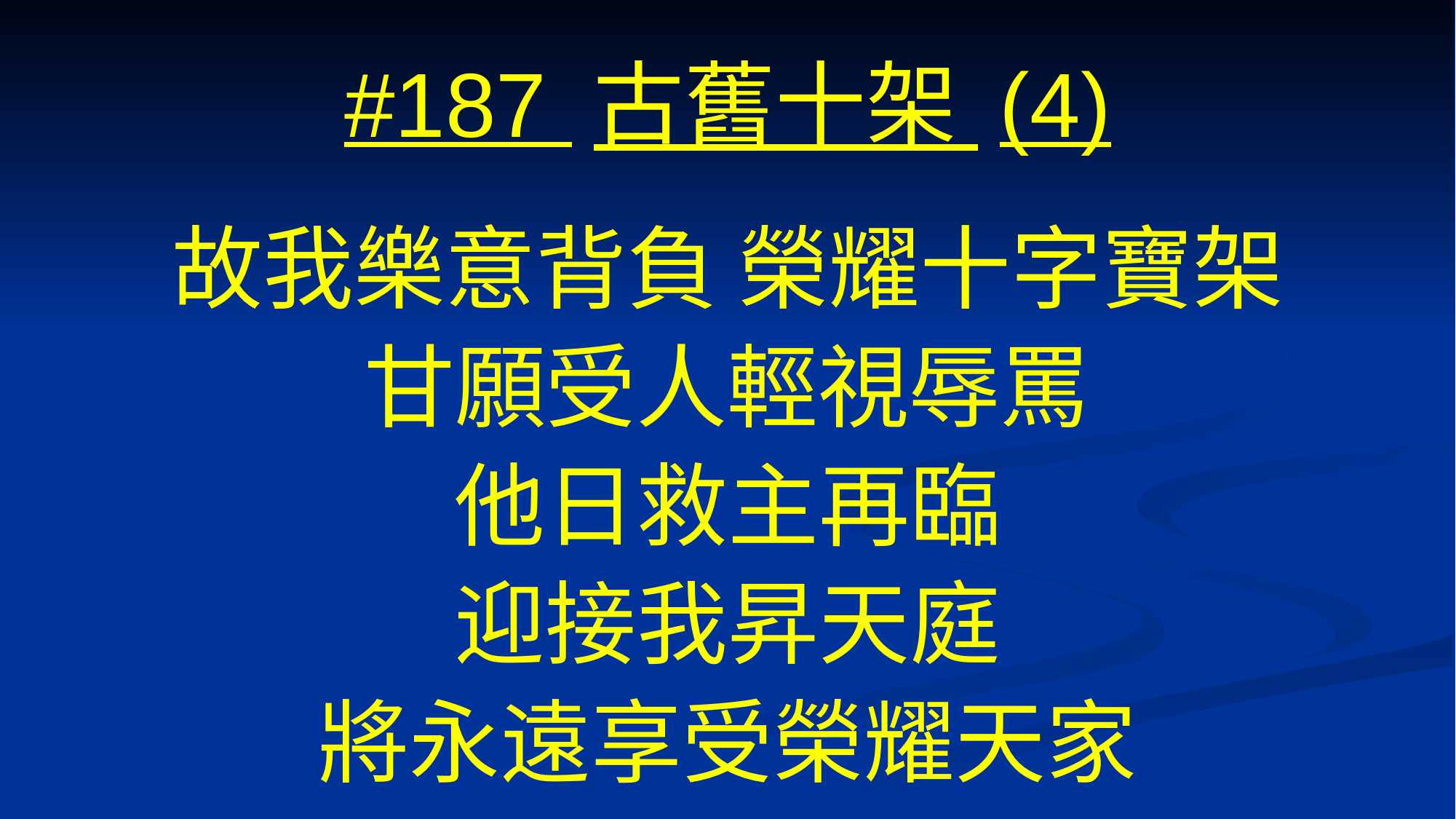

# #187 古舊十架 (4)
故我樂意背負 榮耀十字寶架
甘願受人輕視辱罵
他日救主再臨
迎接我昇天庭
將永遠享受榮耀天家